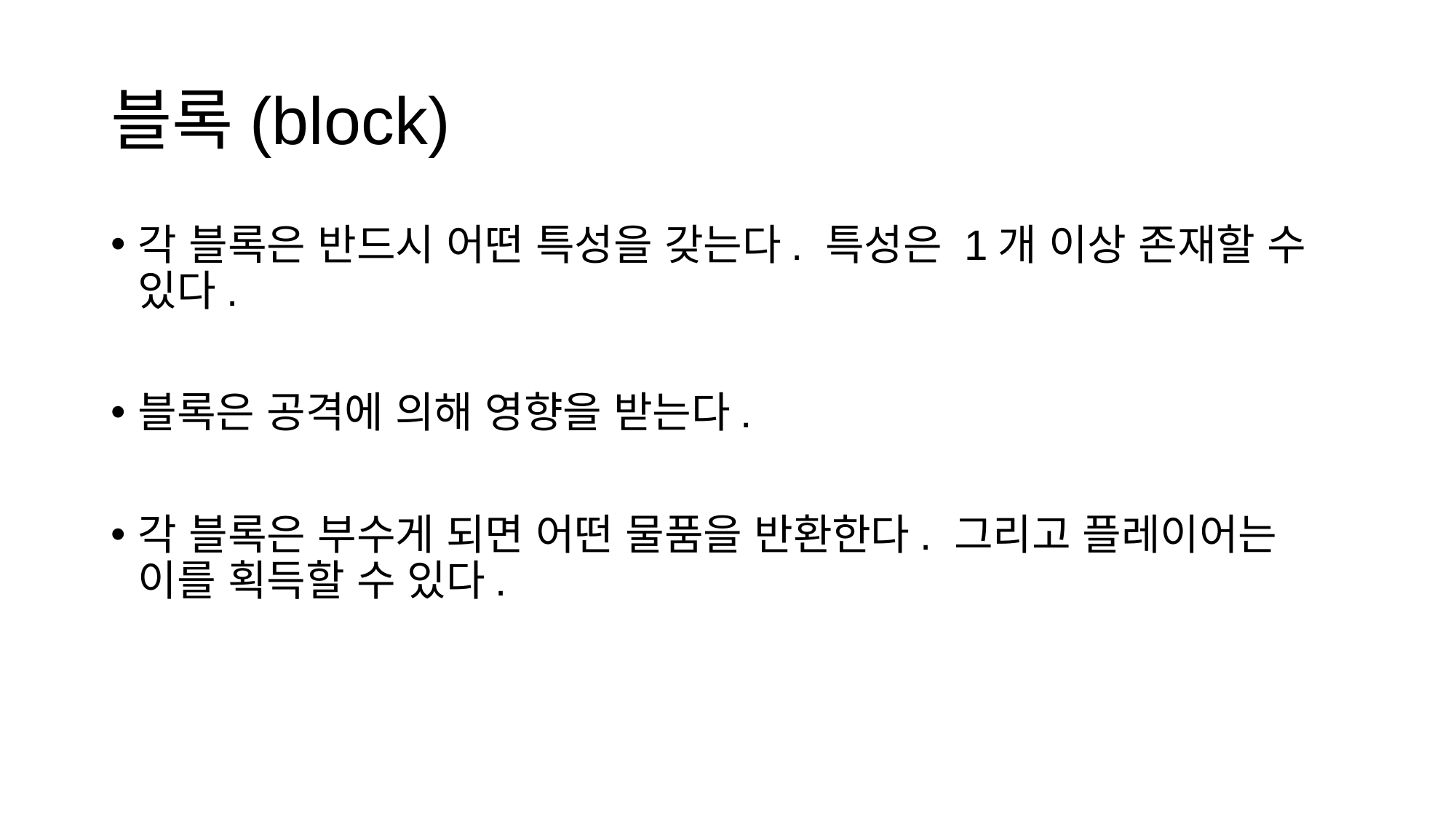

# 블록(block)
각 블록은 반드시 어떤 특성을 갖는다. 특성은 1개 이상 존재할 수 있다.

블록은 공격에 의해 영향을 받는다.

각 블록은 부수게 되면 어떤 물품을 반환한다. 그리고 플레이어는 이를 획득할 수 있다.